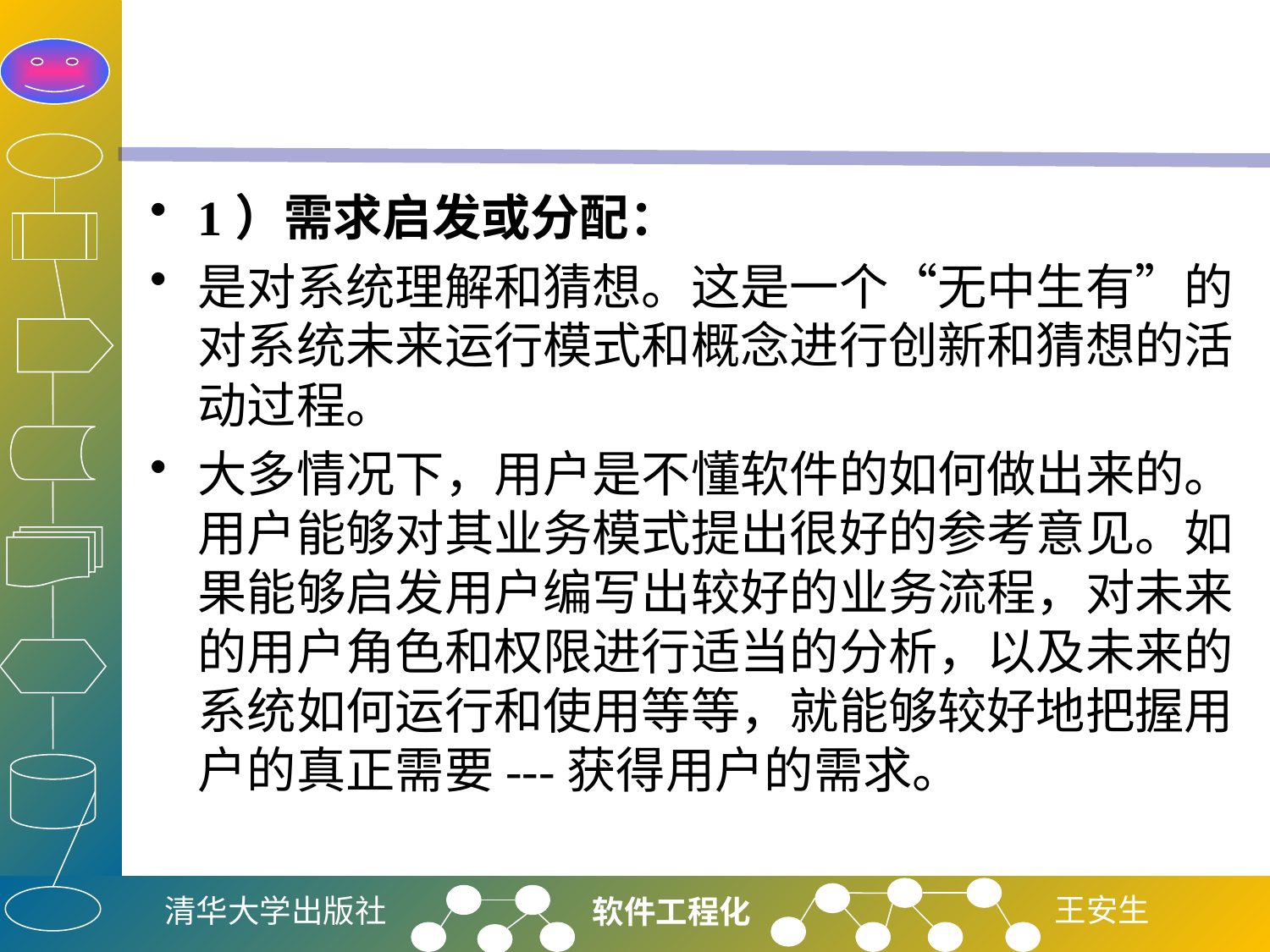

#
1）需求启发或分配：
是对系统理解和猜想。这是一个“无中生有”的对系统未来运行模式和概念进行创新和猜想的活动过程。
大多情况下，用户是不懂软件的如何做出来的。用户能够对其业务模式提出很好的参考意见。如果能够启发用户编写出较好的业务流程，对未来的用户角色和权限进行适当的分析，以及未来的系统如何运行和使用等等，就能够较好地把握用户的真正需要---获得用户的需求。